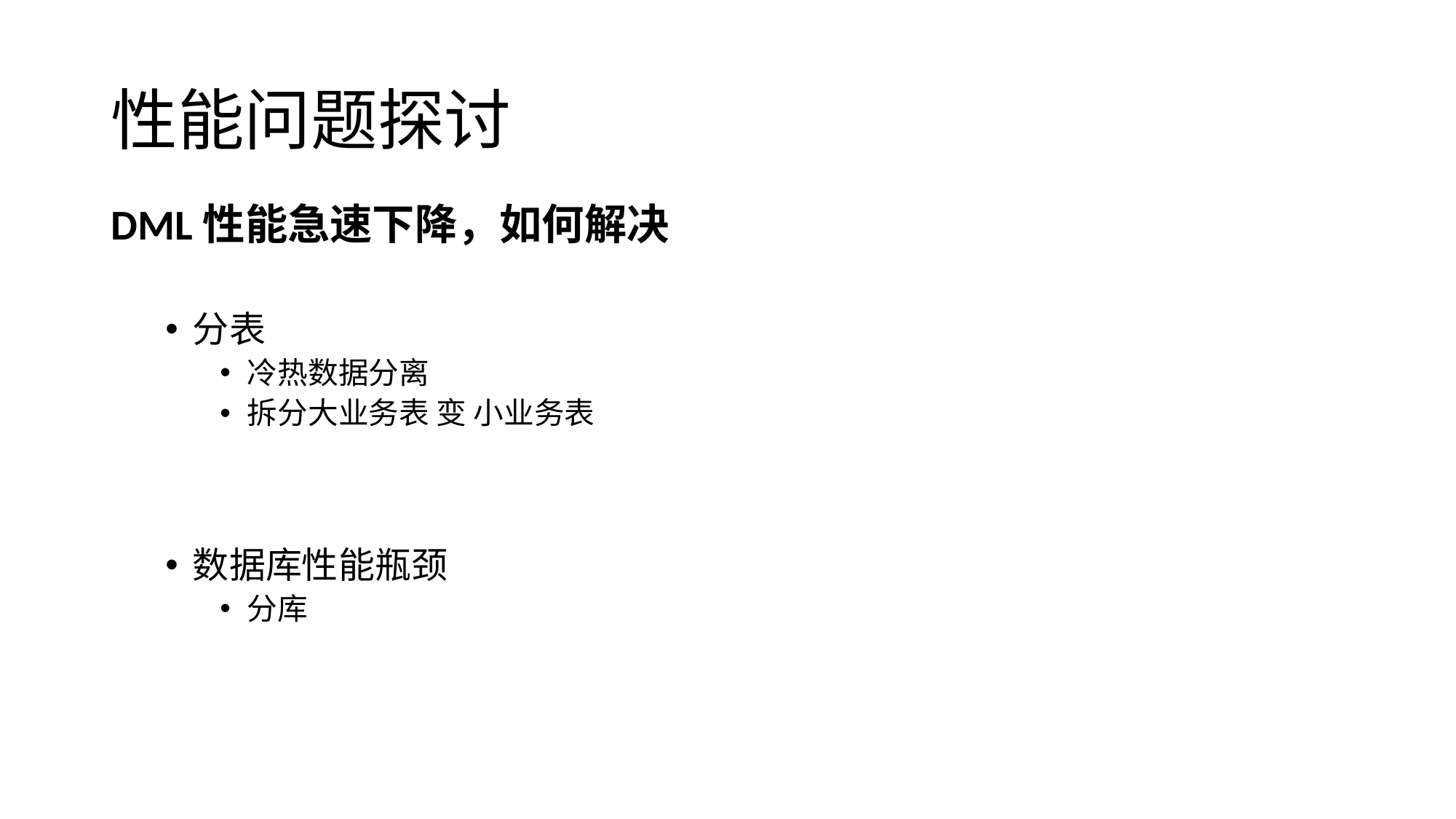

# 性能问题探讨
DML性能急速下降，如何解决

分表
冷热数据分离
拆分大业务表 变 小业务表

数据库性能瓶颈
分库